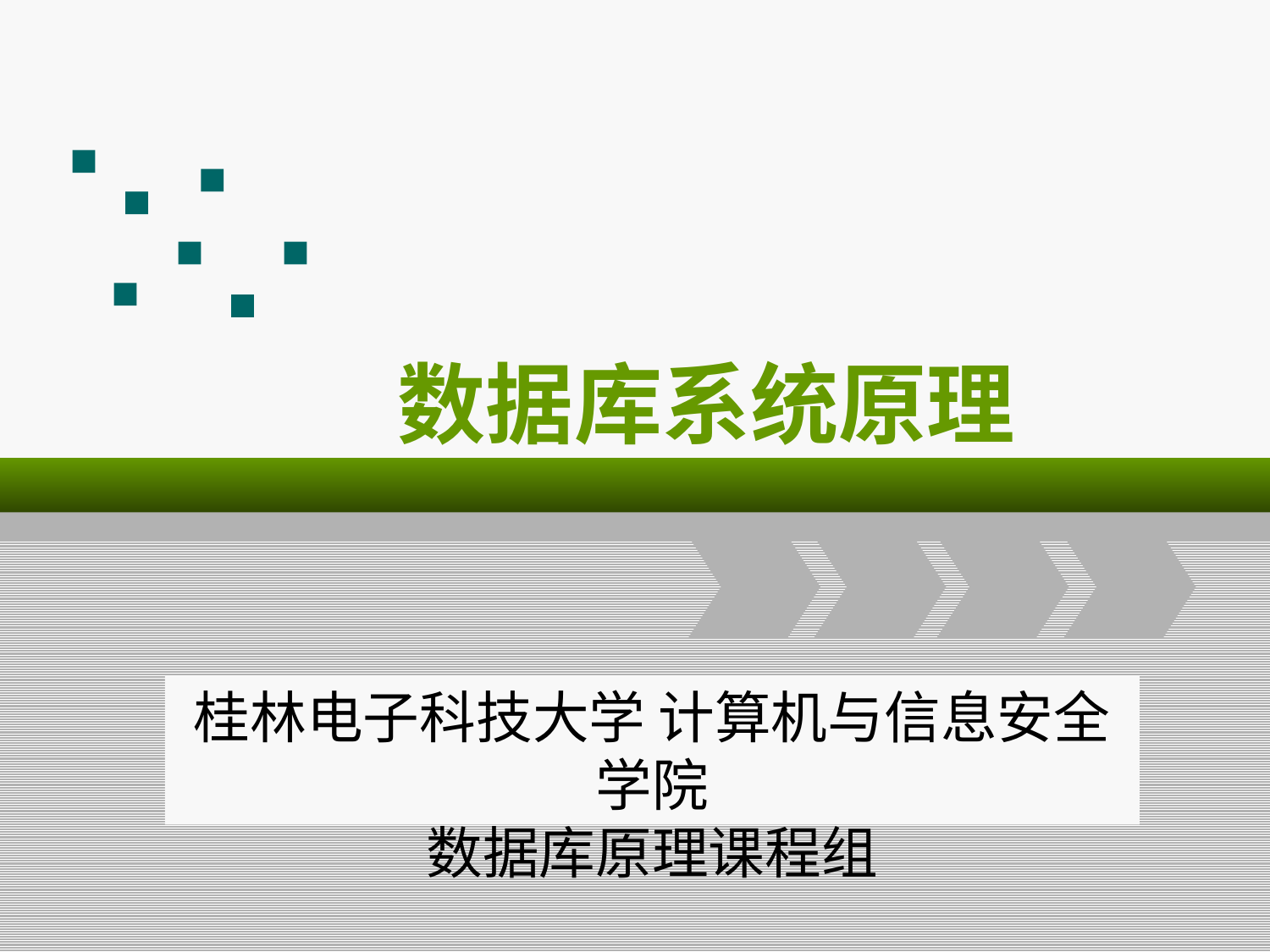

# 数据库系统原理
桂林电子科技大学 计算机与信息安全学院
数据库原理课程组